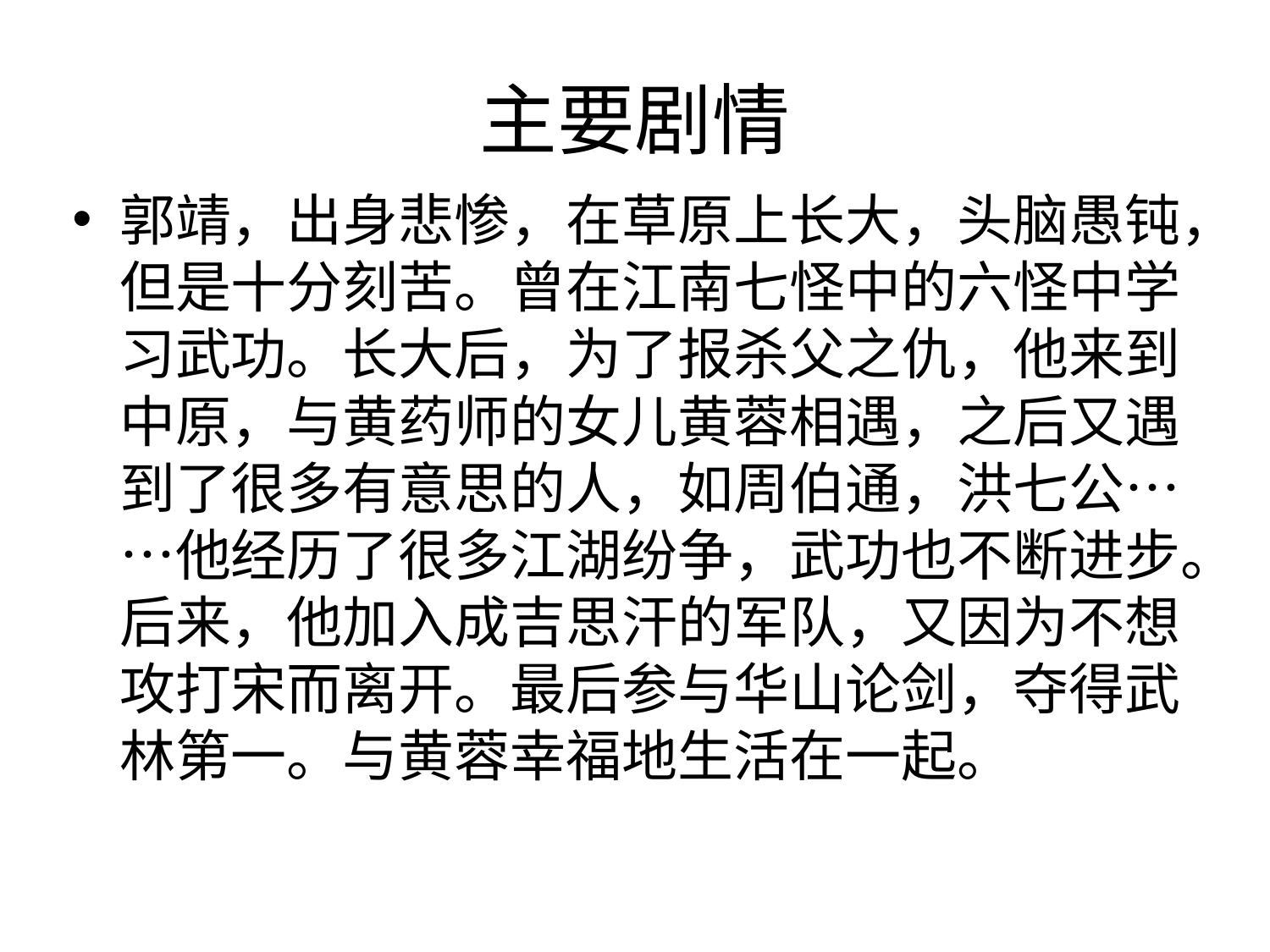

# 主要剧情
郭靖，出身悲惨，在草原上长大，头脑愚钝，但是十分刻苦。曾在江南七怪中的六怪中学习武功。长大后，为了报杀父之仇，他来到中原，与黄药师的女儿黄蓉相遇，之后又遇到了很多有意思的人，如周伯通，洪七公……他经历了很多江湖纷争，武功也不断进步。后来，他加入成吉思汗的军队，又因为不想攻打宋而离开。最后参与华山论剑，夺得武林第一。与黄蓉幸福地生活在一起。